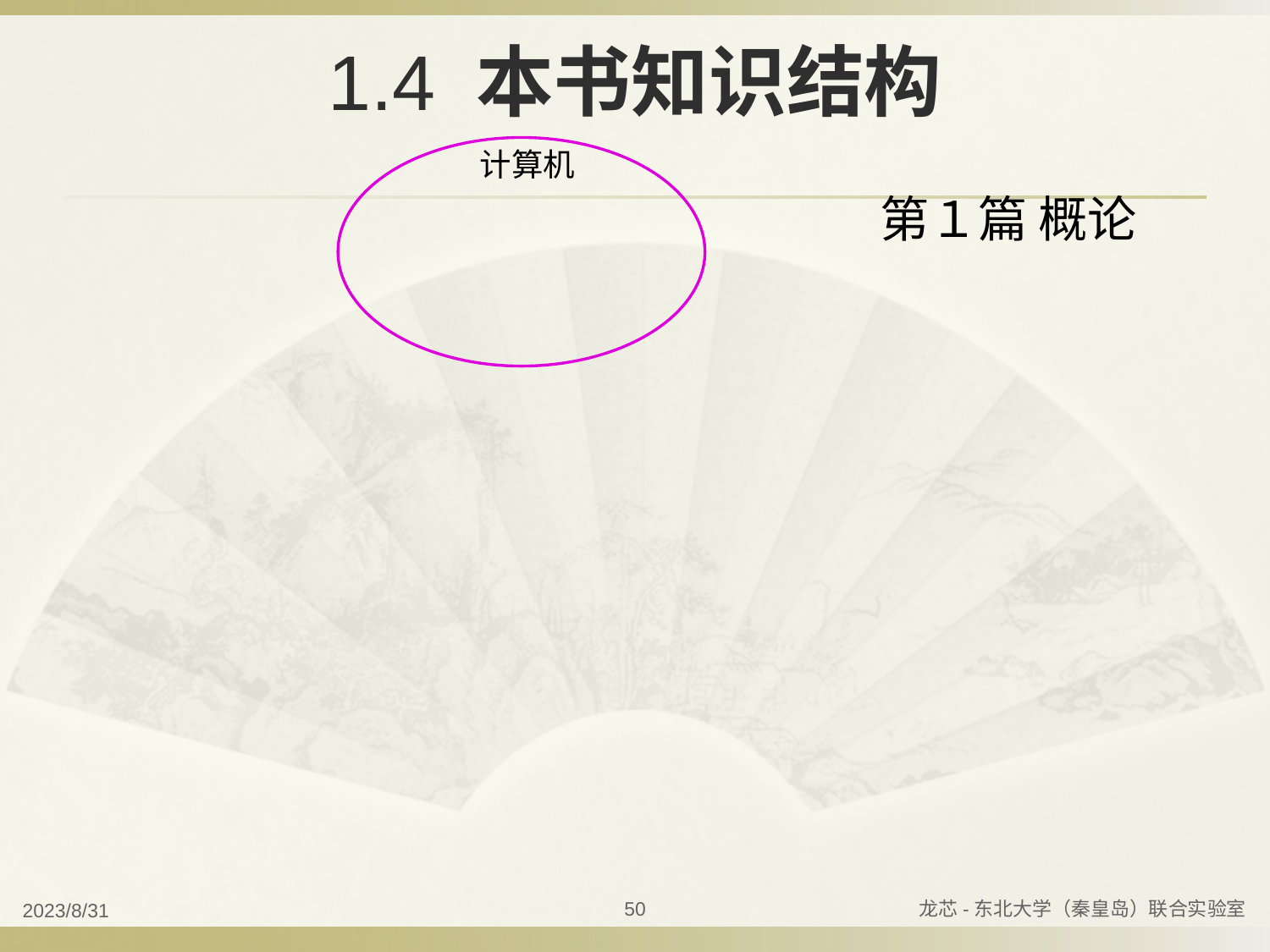

# 1.4 本书知识结构

计算机

第１篇 概论

2023/8/31
50
龙芯-东北大学（秦皇岛）联合实验室